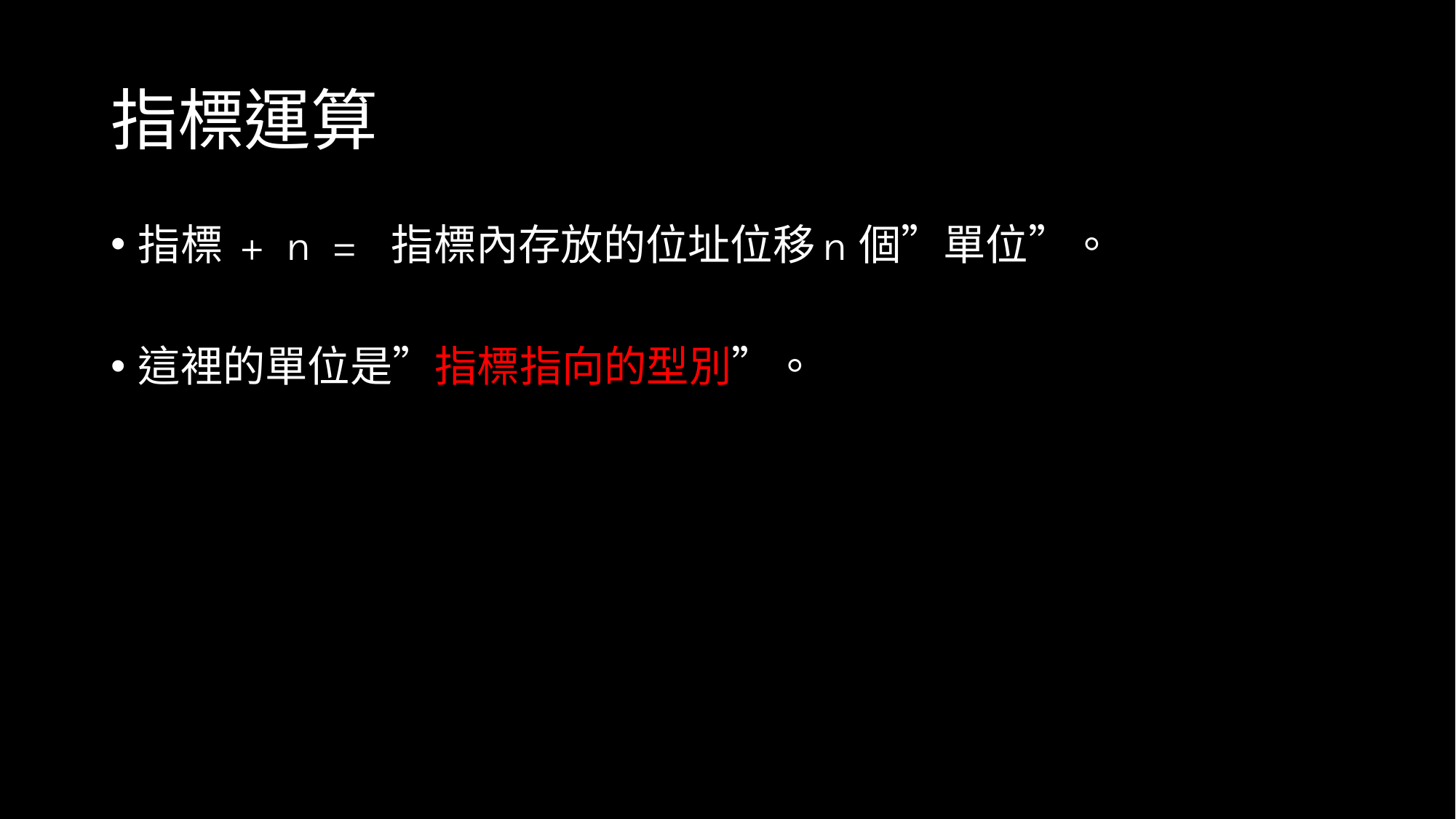

# 指標運算
指標 + n = 指標內存放的位址位移n個”單位”。

這裡的單位是”指標指向的型別”。